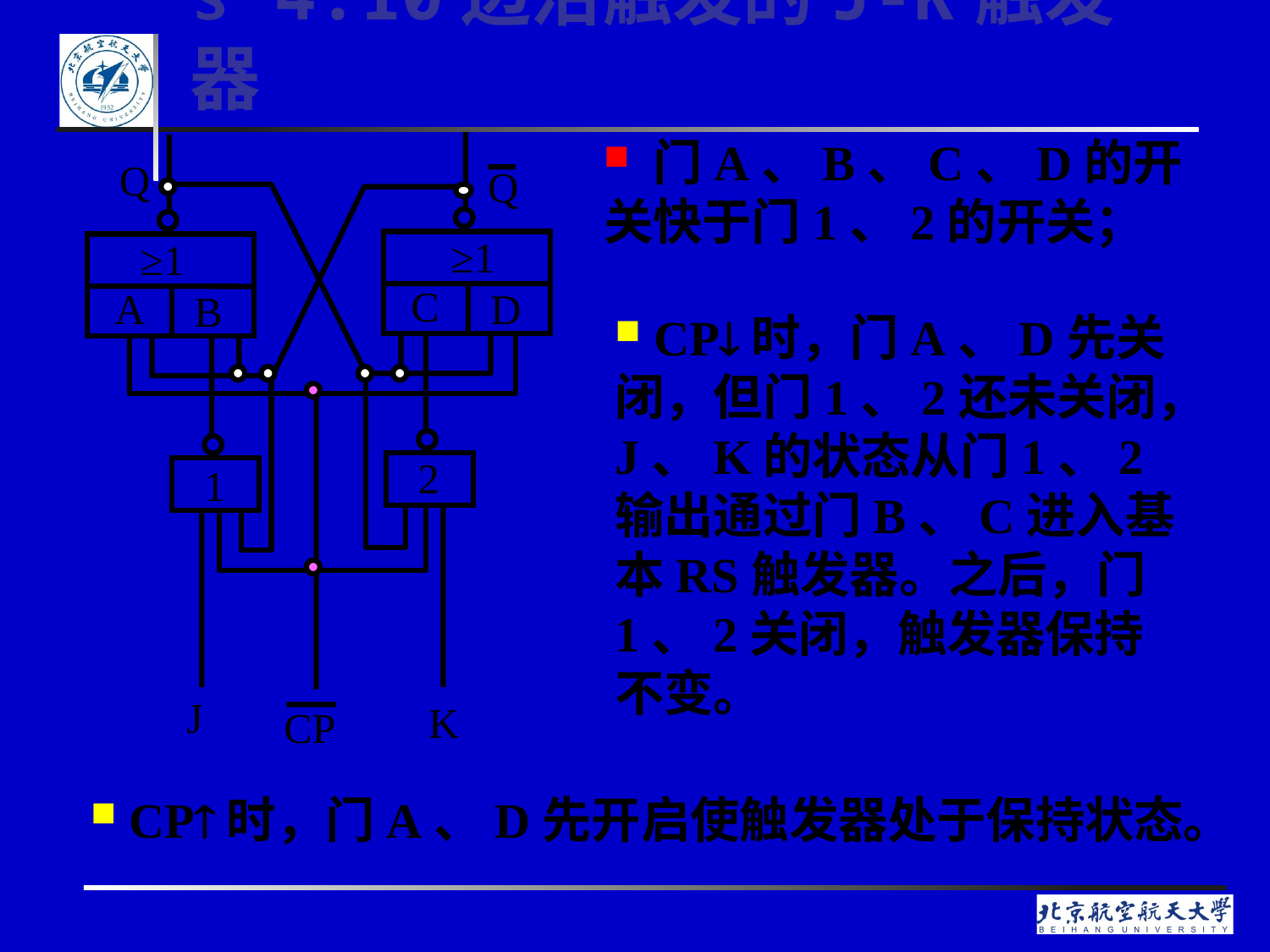

# § 4.10边沿触发的J-K触发器
 门A、B、C、D的开关快于门1、2的开关；

≥1

C
D

≥1

A
B

Q
Q

2
1

J
K
CP

 CP↓时，门A、D先关闭，但门1、2还未关闭，J、K的状态从门1、2输出通过门B、C进入基本RS触发器。之后，门1、2关闭，触发器保持不变。
 CP↑时，门A、D先开启使触发器处于保持状态。
17